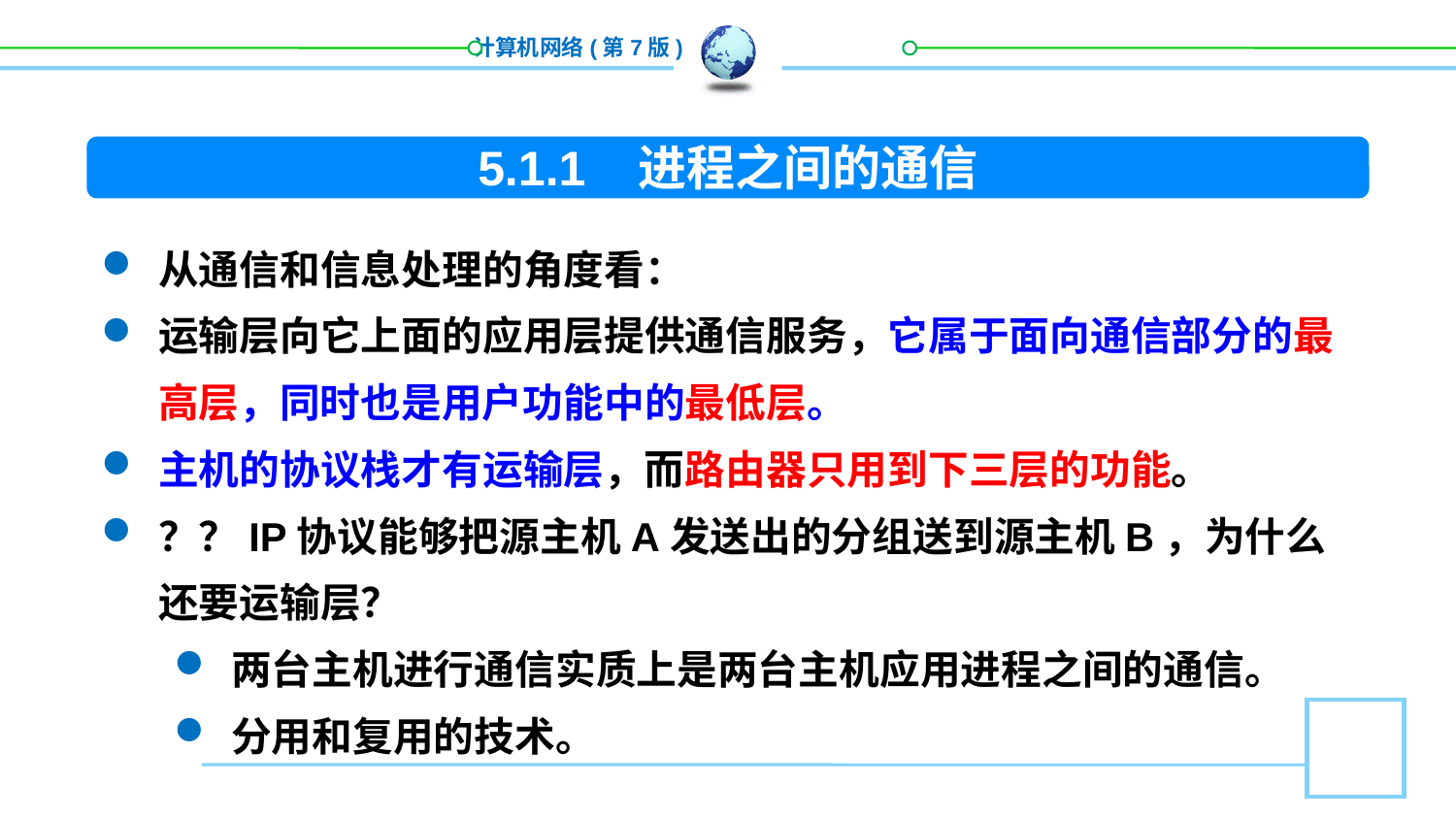

5.1.1   进程之间的通信

从通信和信息处理的角度看：
运输层向它上面的应用层提供通信服务，它属于面向通信部分的最高层，同时也是用户功能中的最低层。
主机的协议栈才有运输层，而路由器只用到下三层的功能。
？？IP协议能够把源主机A发送出的分组送到源主机B，为什么还要运输层？
两台主机进行通信实质上是两台主机应用进程之间的通信。
分用和复用的技术。